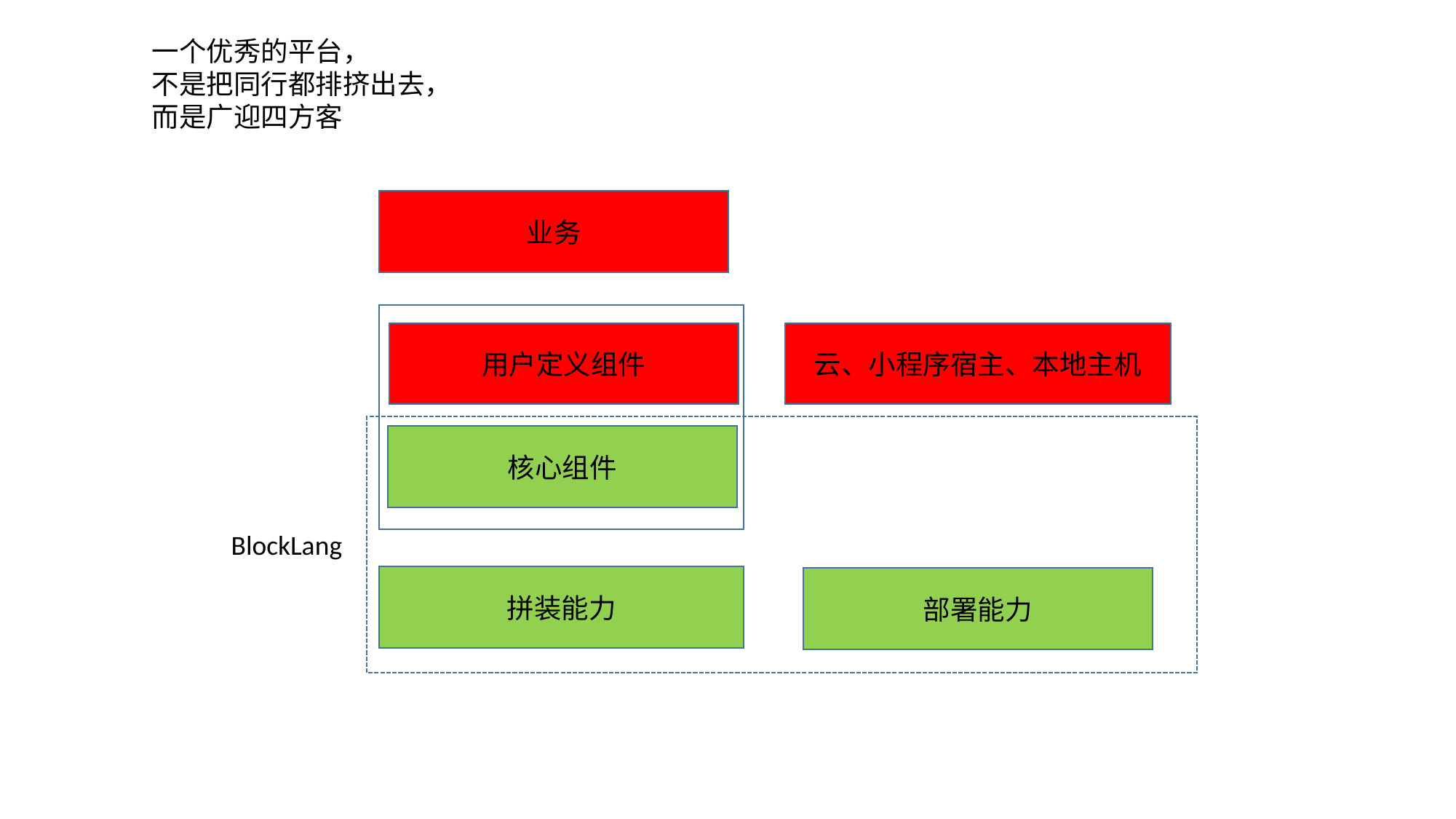

一个优秀的平台，
不是把同行都排挤出去，
而是广迎四方客
业务

用户定义组件
云、小程序宿主、本地主机

核心组件
BlockLang
拼装能力
部署能力